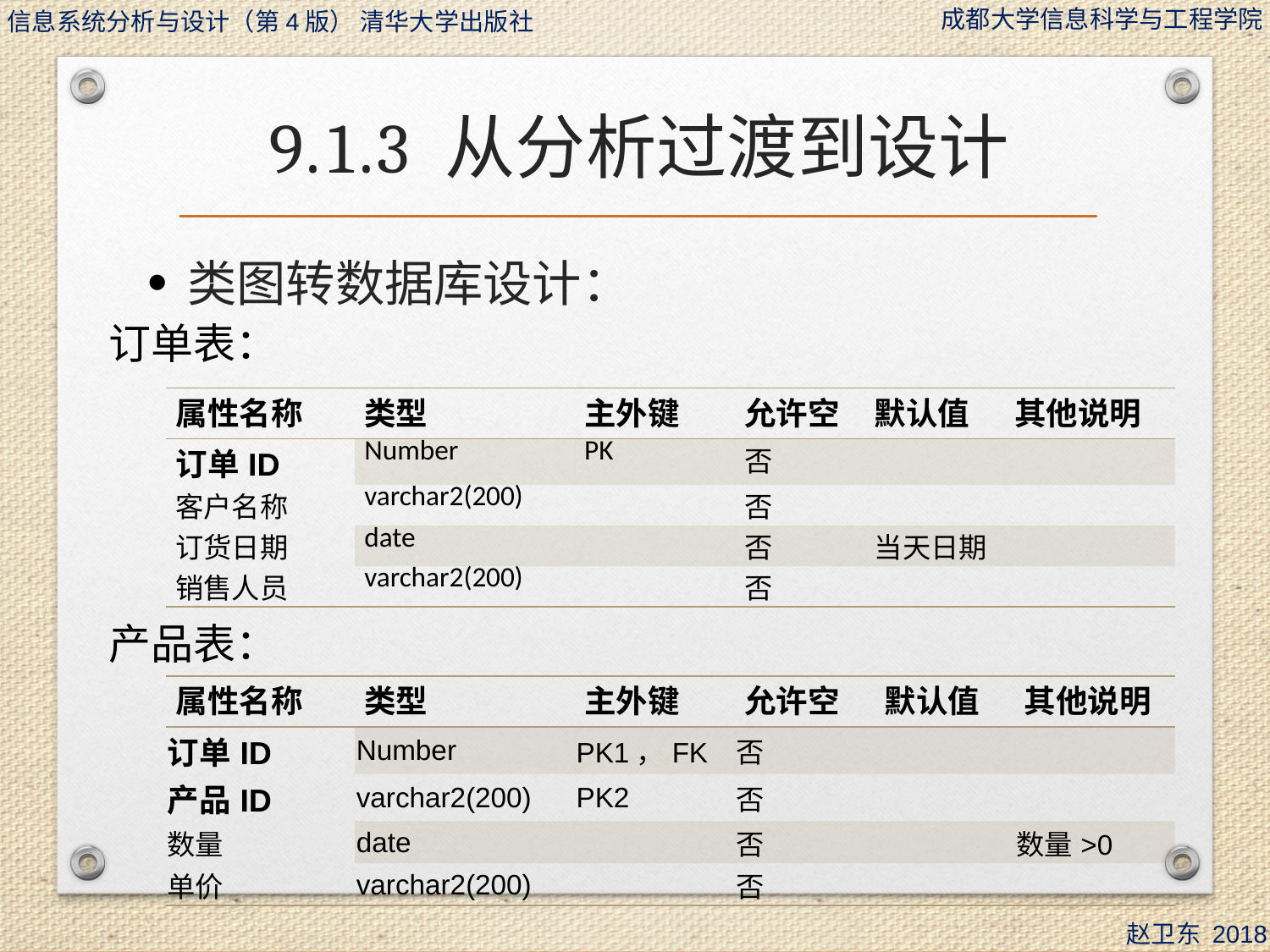

# 9.1.3 从分析过渡到设计
类图转数据库设计：
订单表：
| 属性名称 | 类型 | 主外键 | 允许空 | 默认值 | 其他说明 |
| --- | --- | --- | --- | --- | --- |
| 订单ID | Number | PK | 否 |  |  |
| 客户名称 | varchar2(200) |  | 否 |  |  |
| 订货日期 | date |  | 否 | 当天日期 |  |
| 销售人员 | varchar2(200) |  | 否 |  |  |
产品表：
| 属性名称 | 类型 | 主外键 | 允许空 | 默认值 | 其他说明 |
| --- | --- | --- | --- | --- | --- |
| 订单ID | Number | PK1，FK | 否 |  |  |
| 产品ID | varchar2(200) | PK2 | 否 |  |  |
| 数量 | date |  | 否 |  | 数量>0 |
| 单价 | varchar2(200) |  | 否 |  |  |